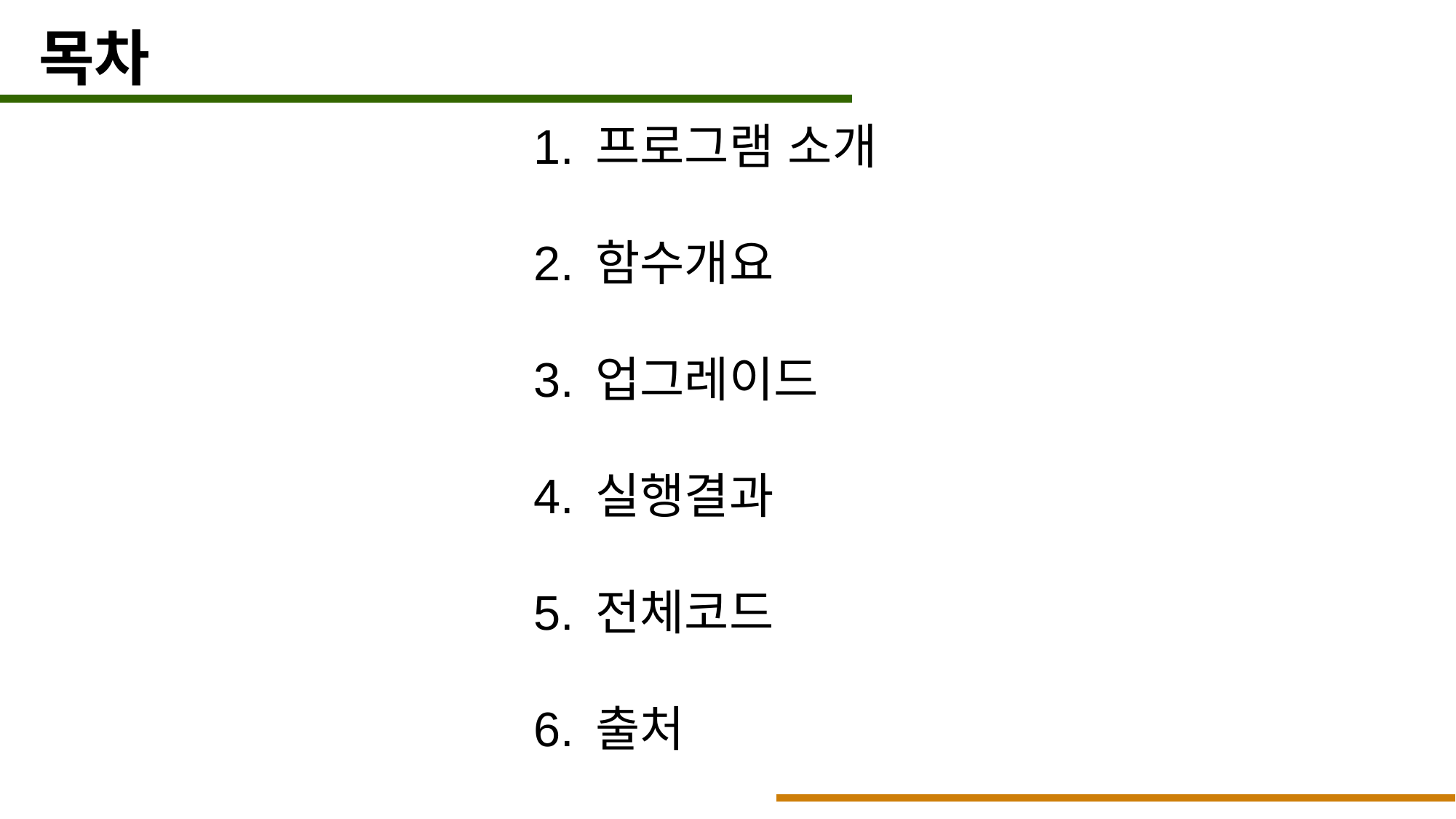

목차
프로그램 소개

함수개요

업그레이드

실행결과

전체코드

출처